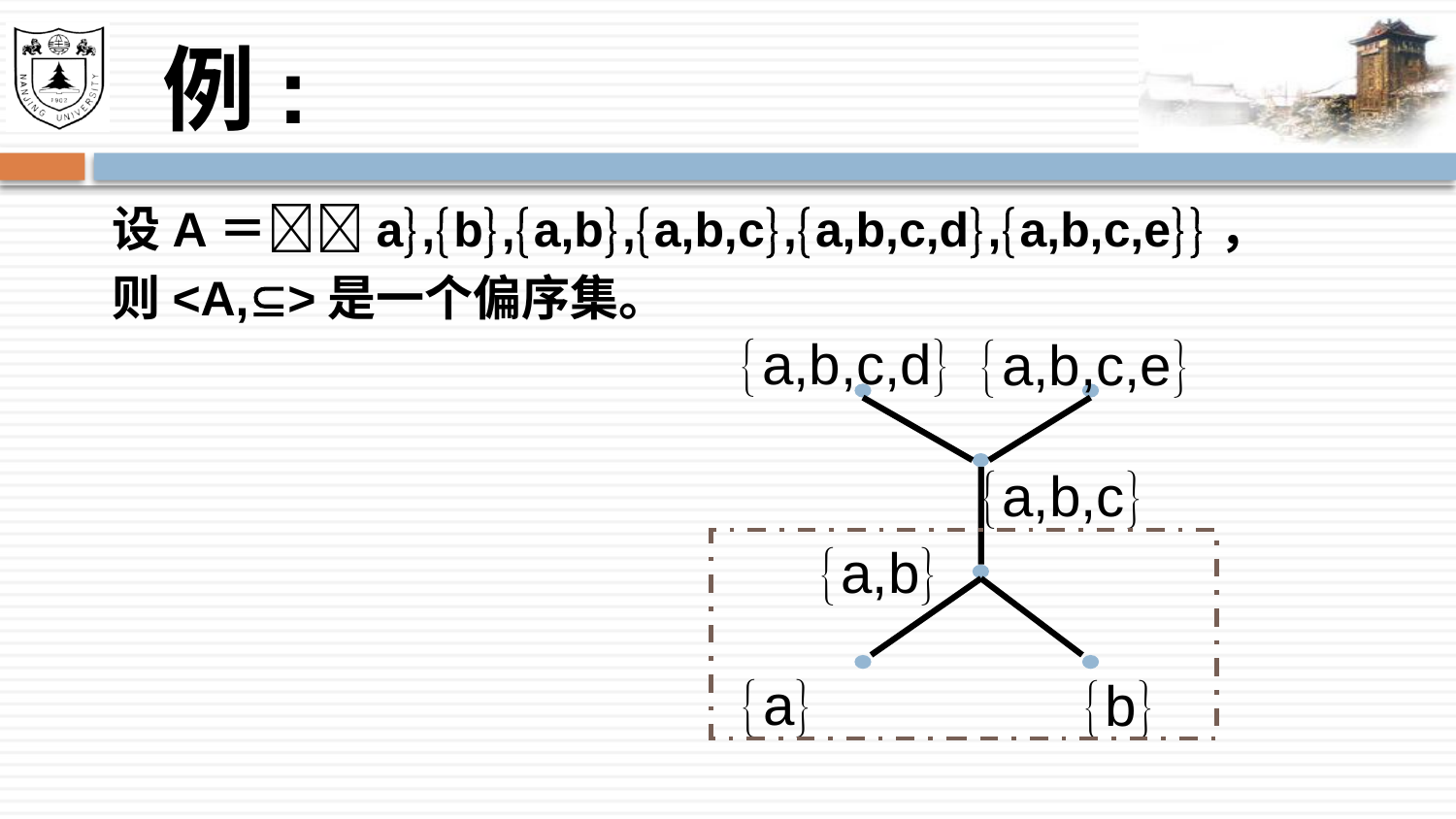

# 例:
设A＝{{a},{b},{a,b},{a,b,c},{a,b,c,d},{a,b,c,e}}，
则<A,⊆>是一个偏序集。
{a,b,c,d}
{a,b,c,e}

{a,b,c}

{a,b}

{a}
{b}